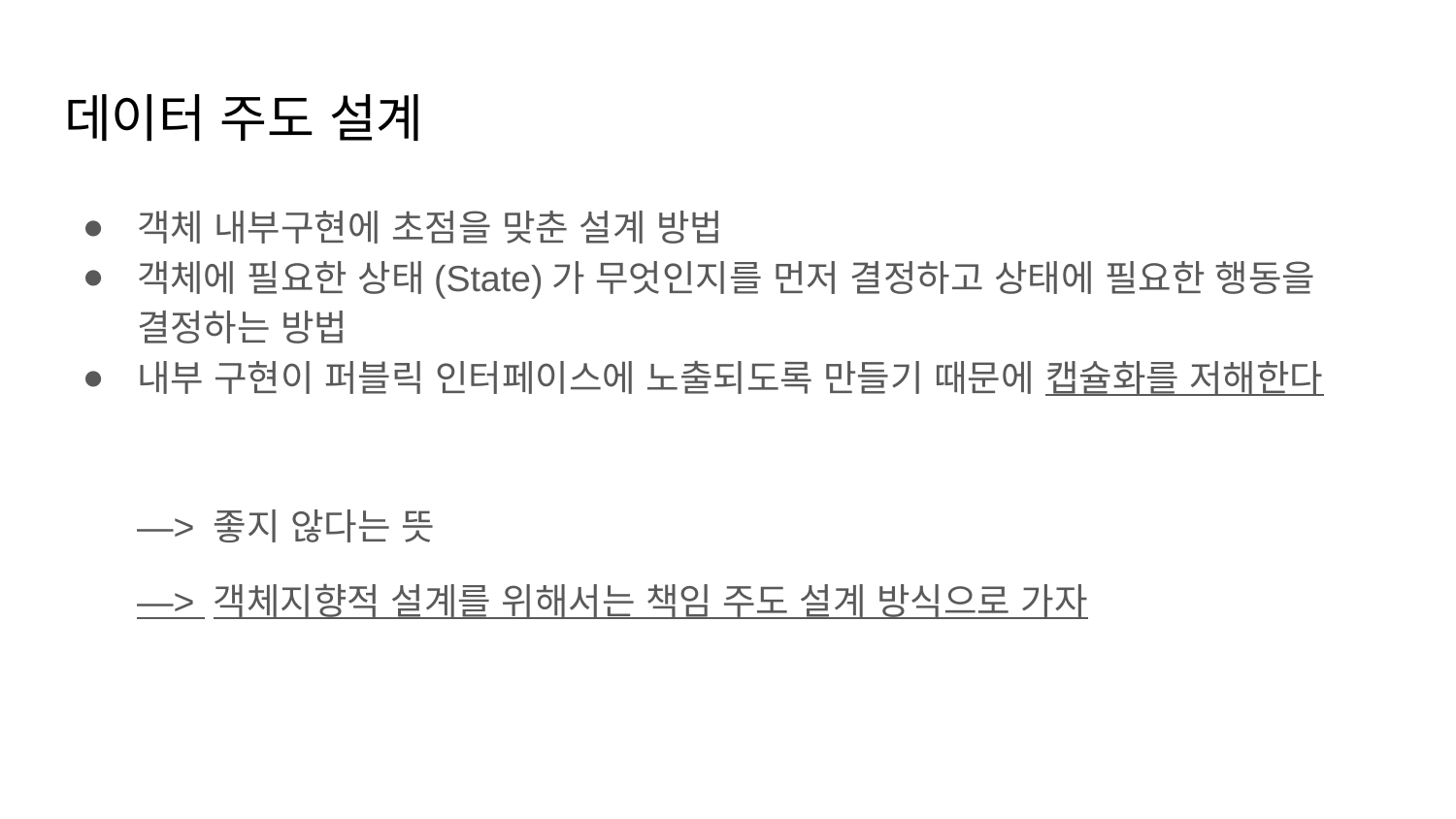

# 데이터 주도 설계
객체 내부구현에 초점을 맞춘 설계 방법
객체에 필요한 상태(State)가 무엇인지를 먼저 결정하고 상태에 필요한 행동을 결정하는 방법
내부 구현이 퍼블릭 인터페이스에 노출되도록 만들기 때문에 캡슐화를 저해한다

—> 좋지 않다는 뜻
—> 객체지향적 설계를 위해서는 책임 주도 설계 방식으로 가자